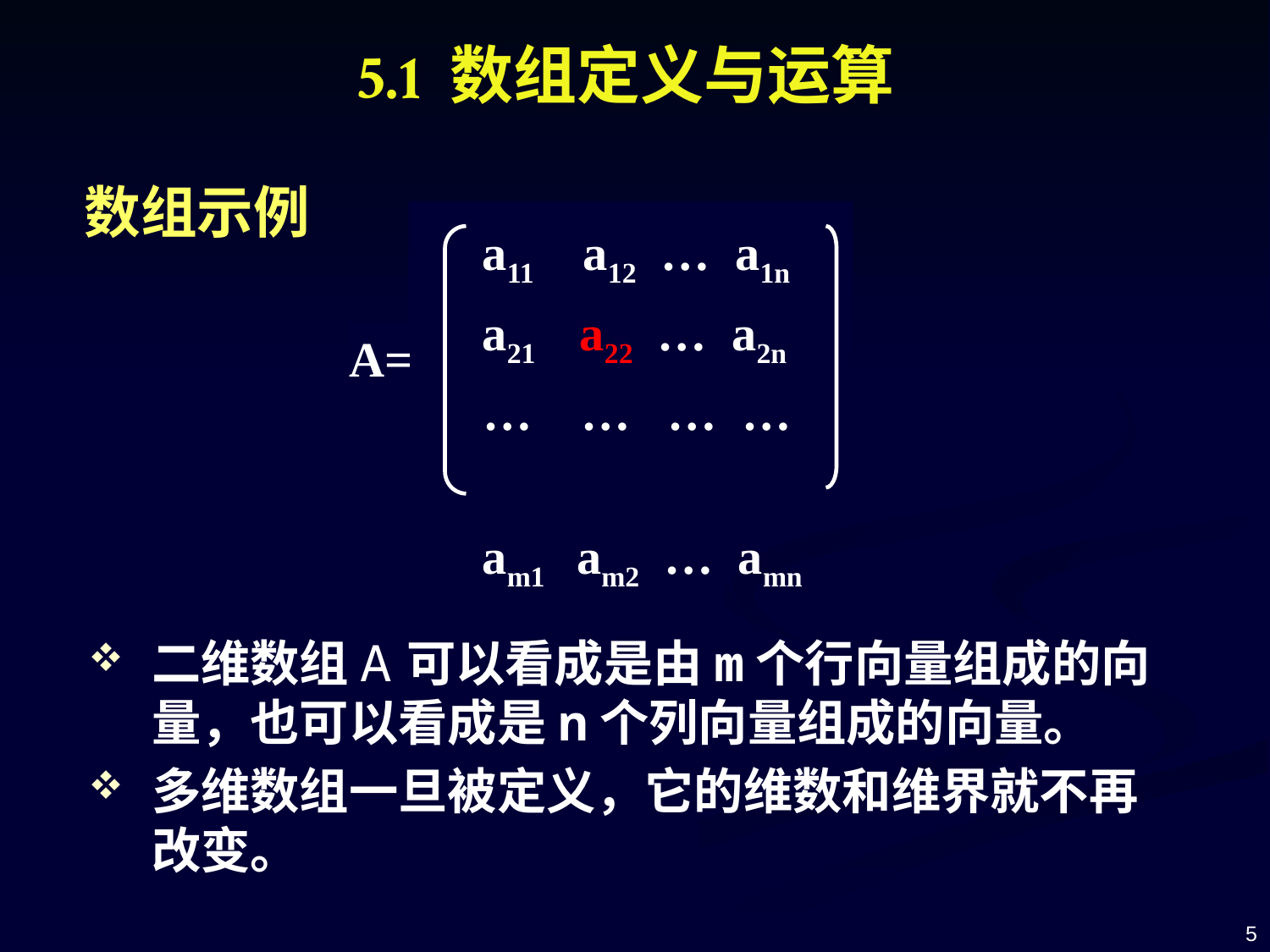

# 5.1 数组定义与运算
数组示例
      a11    a12  …  a1n
      a21    a22  …  a2n
      …    …   …  …
      am1   am2  …  amn

A=
二维数组A可以看成是由m个行向量组成的向量，也可以看成是n个列向量组成的向量。
多维数组一旦被定义，它的维数和维界就不再改变。
5